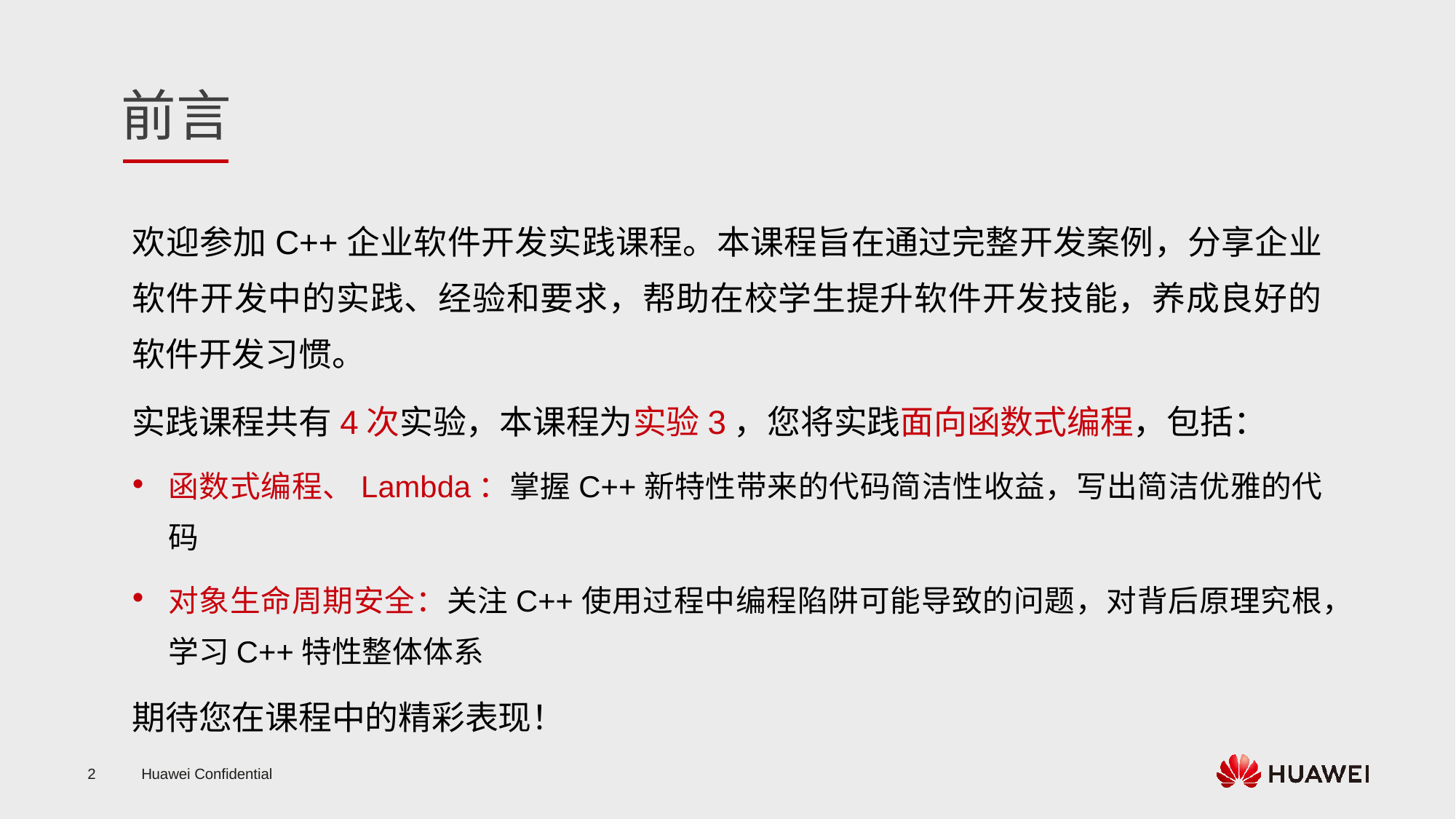

欢迎参加C++企业软件开发实践课程。本课程旨在通过完整开发案例，分享企业软件开发中的实践、经验和要求，帮助在校学生提升软件开发技能，养成良好的软件开发习惯。
实践课程共有4次实验，本课程为实验3，您将实践面向函数式编程，包括：
函数式编程、Lambda：掌握C++新特性带来的代码简洁性收益，写出简洁优雅的代码
对象生命周期安全：关注C++使用过程中编程陷阱可能导致的问题，对背后原理究根，学习C++特性整体体系
期待您在课程中的精彩表现！